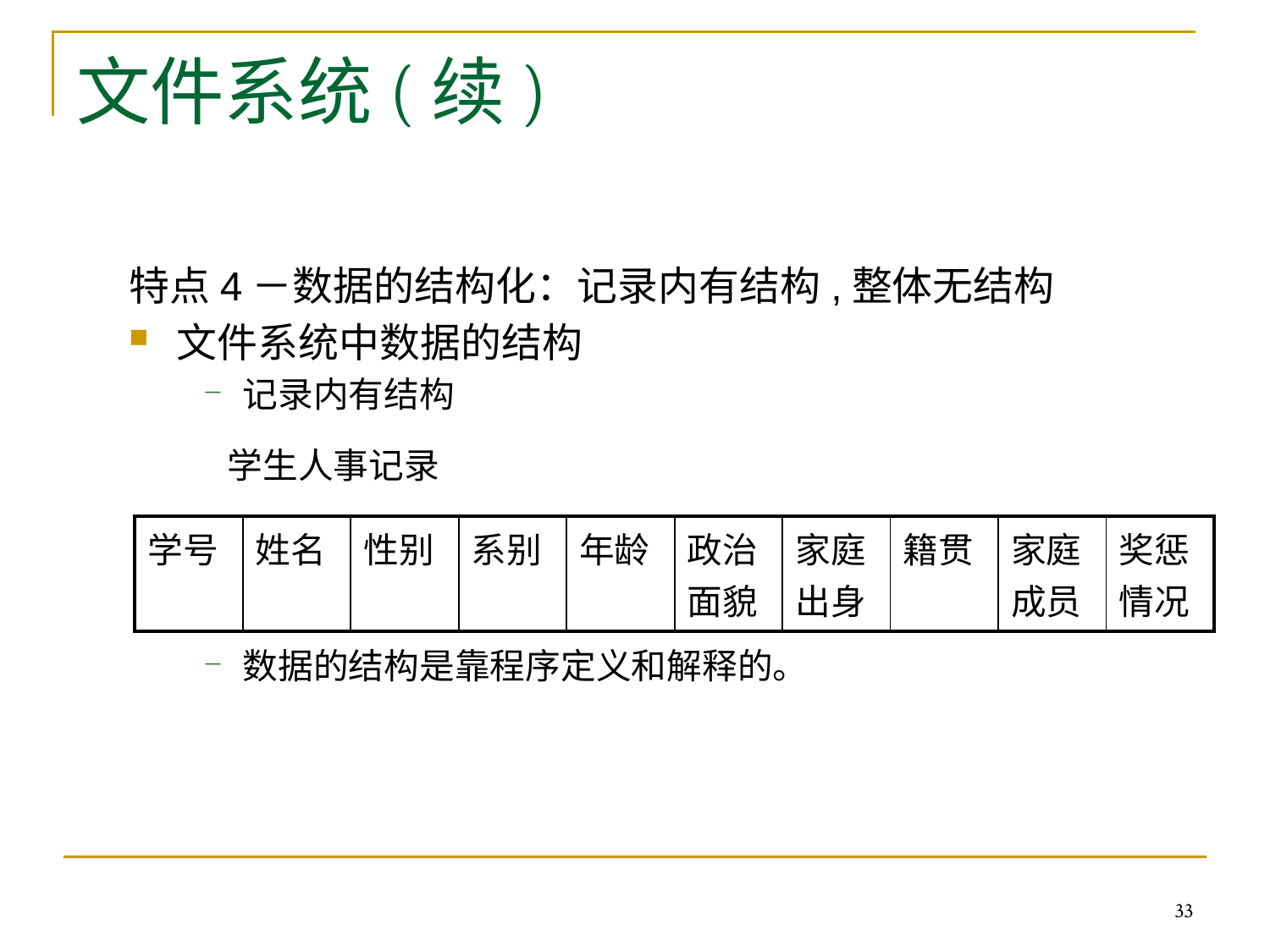

# 文件系统(续)
特点4－数据的结构化：记录内有结构,整体无结构
文件系统中数据的结构
记录内有结构
 学生人事记录

数据的结构是靠程序定义和解释的。
| 学号 | 姓名 | 性别 | 系别 | 年龄 | 政治面貌 | 家庭出身 | 籍贯 | 家庭成员 | 奖惩情况 |
| --- | --- | --- | --- | --- | --- | --- | --- | --- | --- |
33